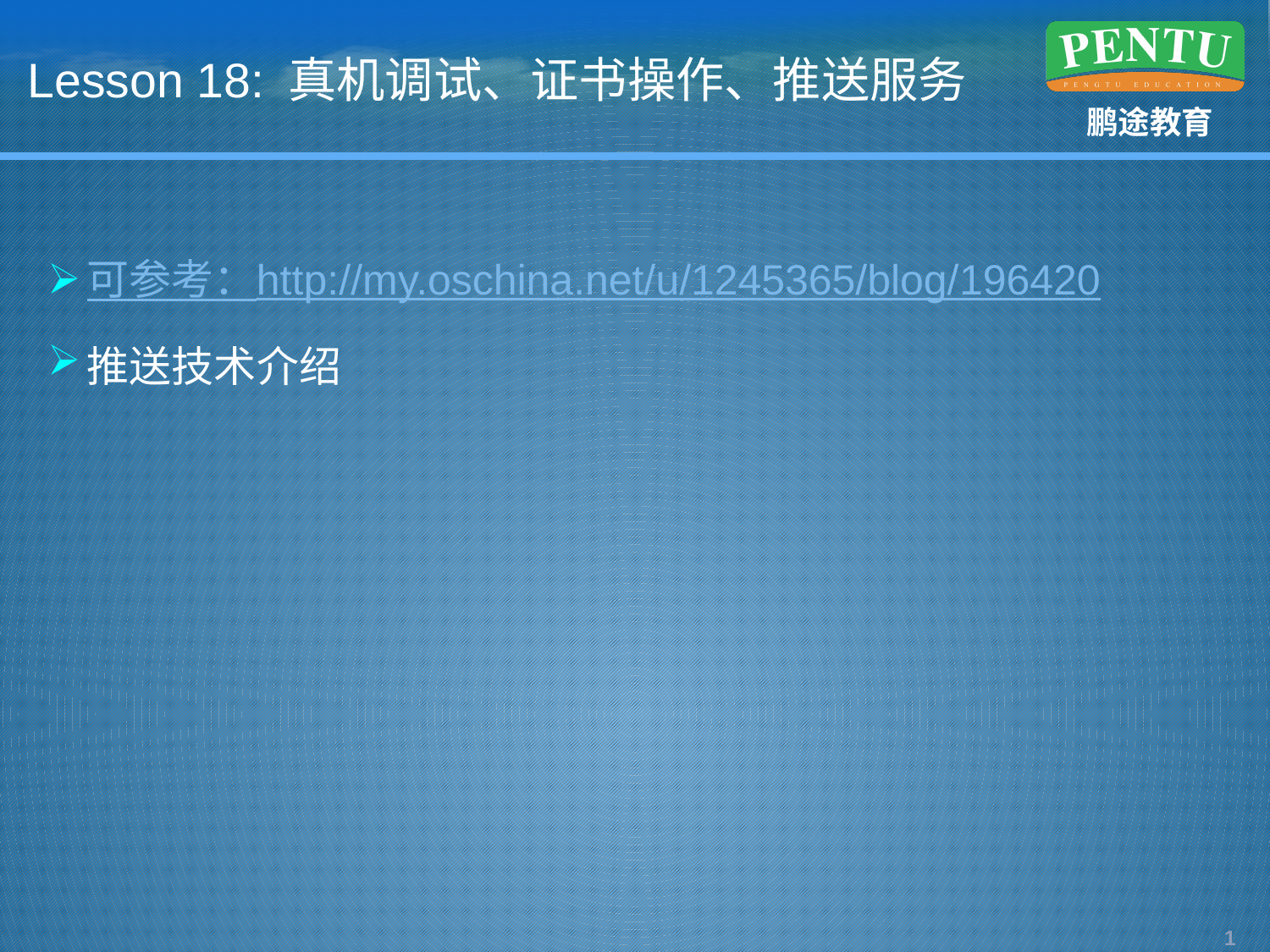

# Lesson 18: 真机调试、证书操作、推送服务
可参考：http://my.oschina.net/u/1245365/blog/196420
推送技术介绍

1